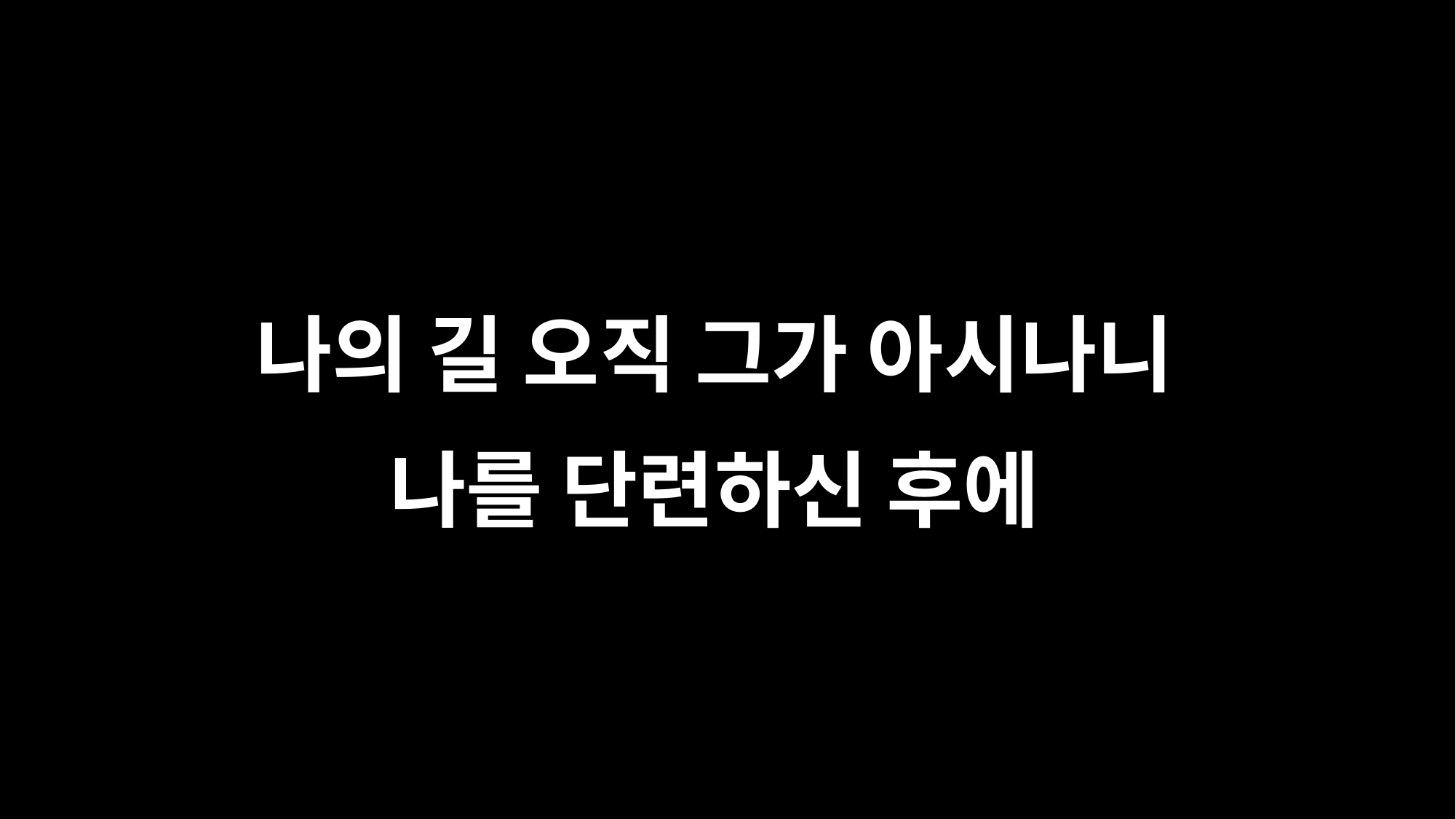

나의 길 오직 그가 아시나니
나를 단련하신 후에